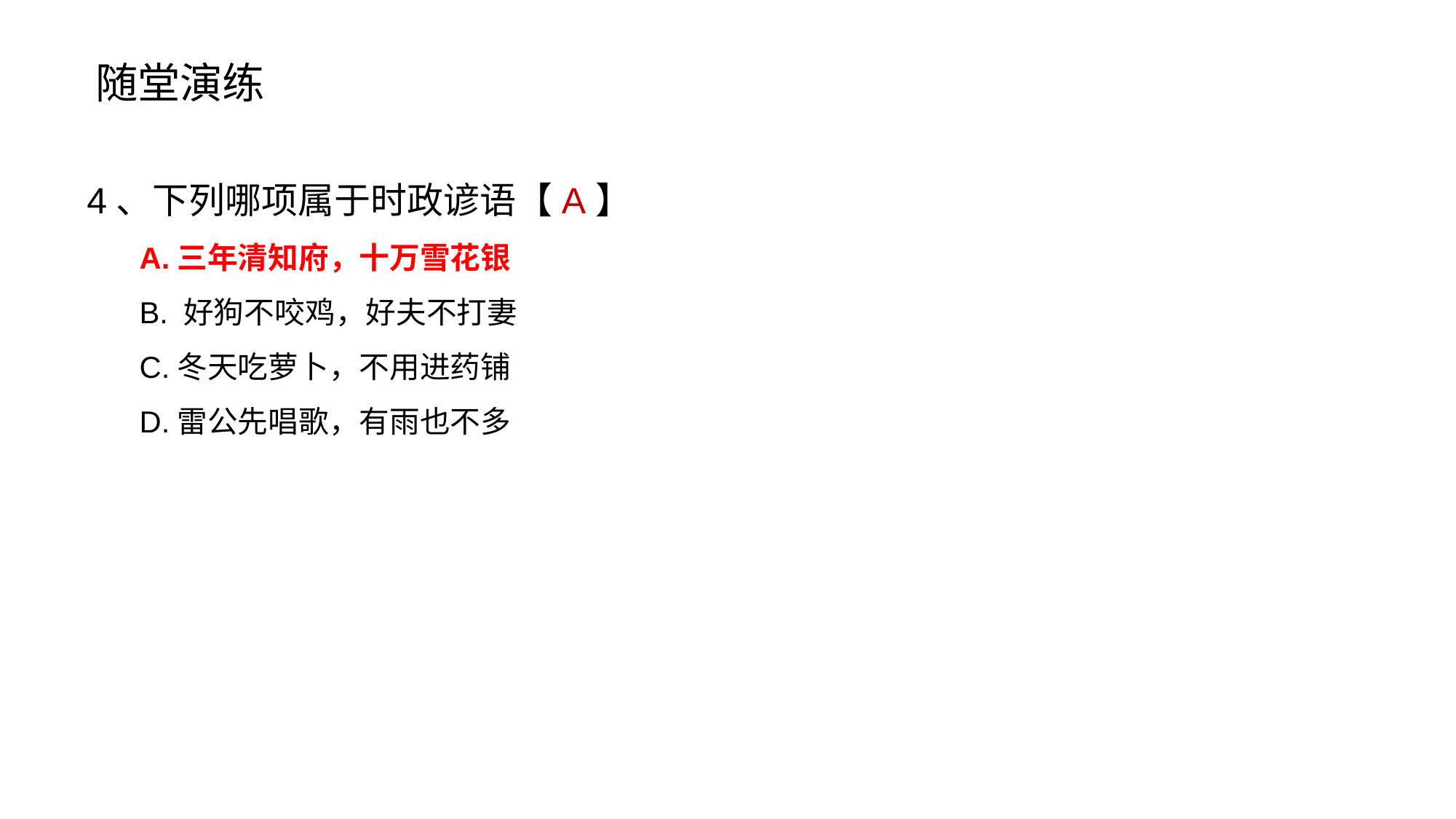

随堂演练
4、下列哪项属于时政谚语【A】
A.三年清知府，十万雪花银
B. 好狗不咬鸡，好夫不打妻
C.冬天吃萝卜，不用进药铺
D.雷公先唱歌，有雨也不多